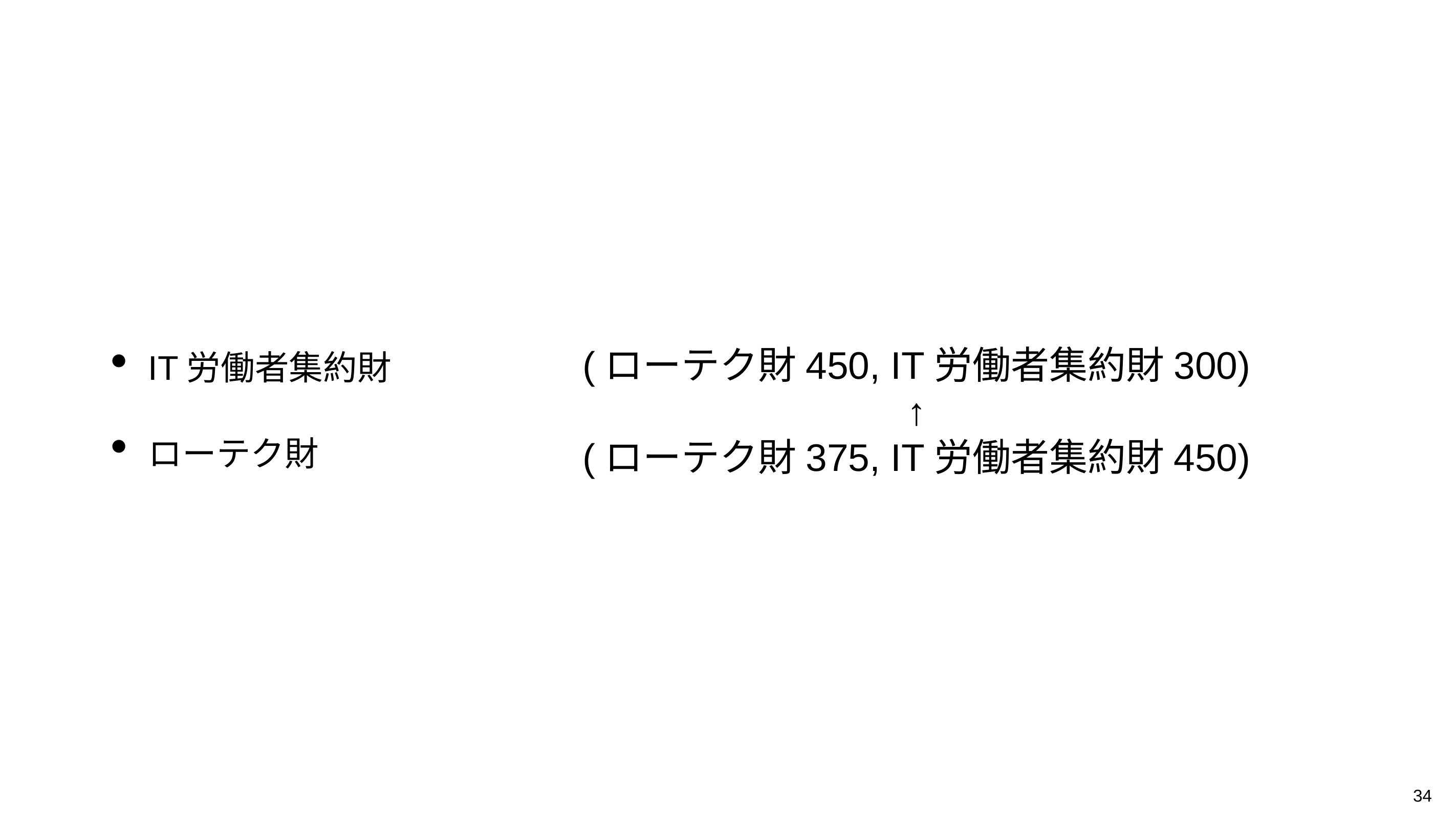

IT労働者集約財
ローテク財
(ローテク財450, IT労働者集約財300)
↑
(ローテク財375, IT労働者集約財450)
34